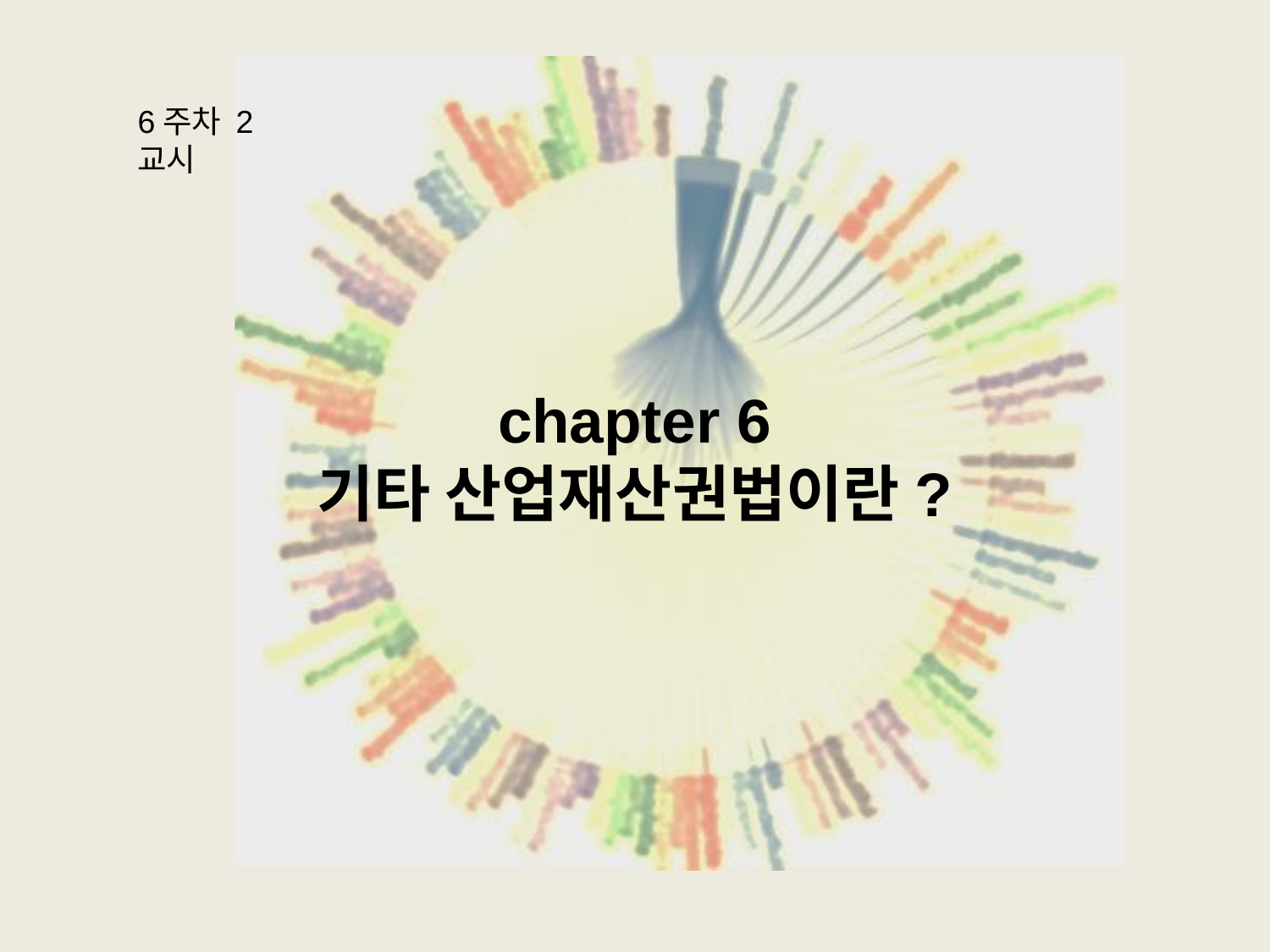

6주차 2교시
# chapter 6
기타 산업재산권법이란?